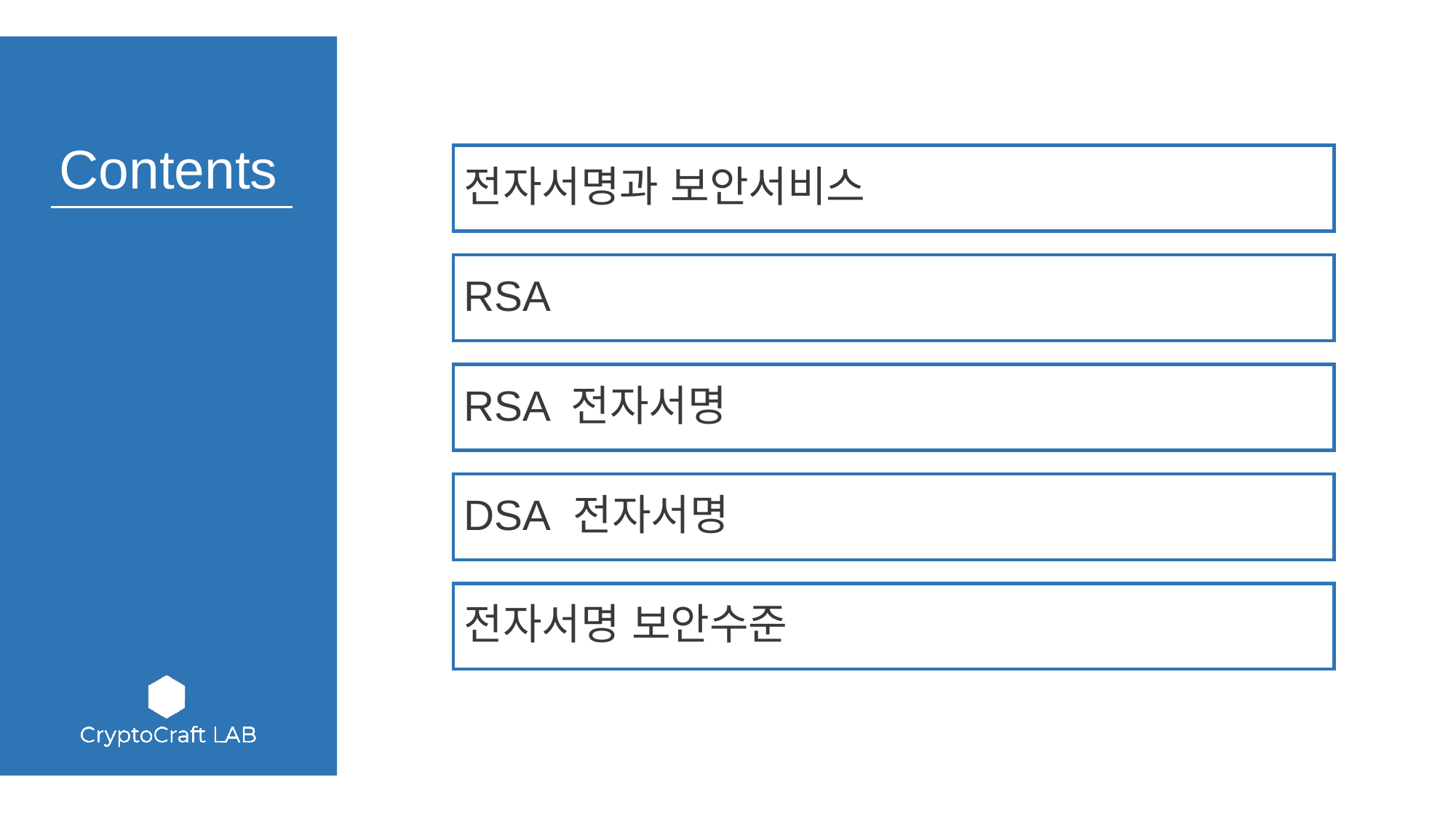

전자서명과 보안서비스
RSA
RSA 전자서명
DSA 전자서명
전자서명 보안수준